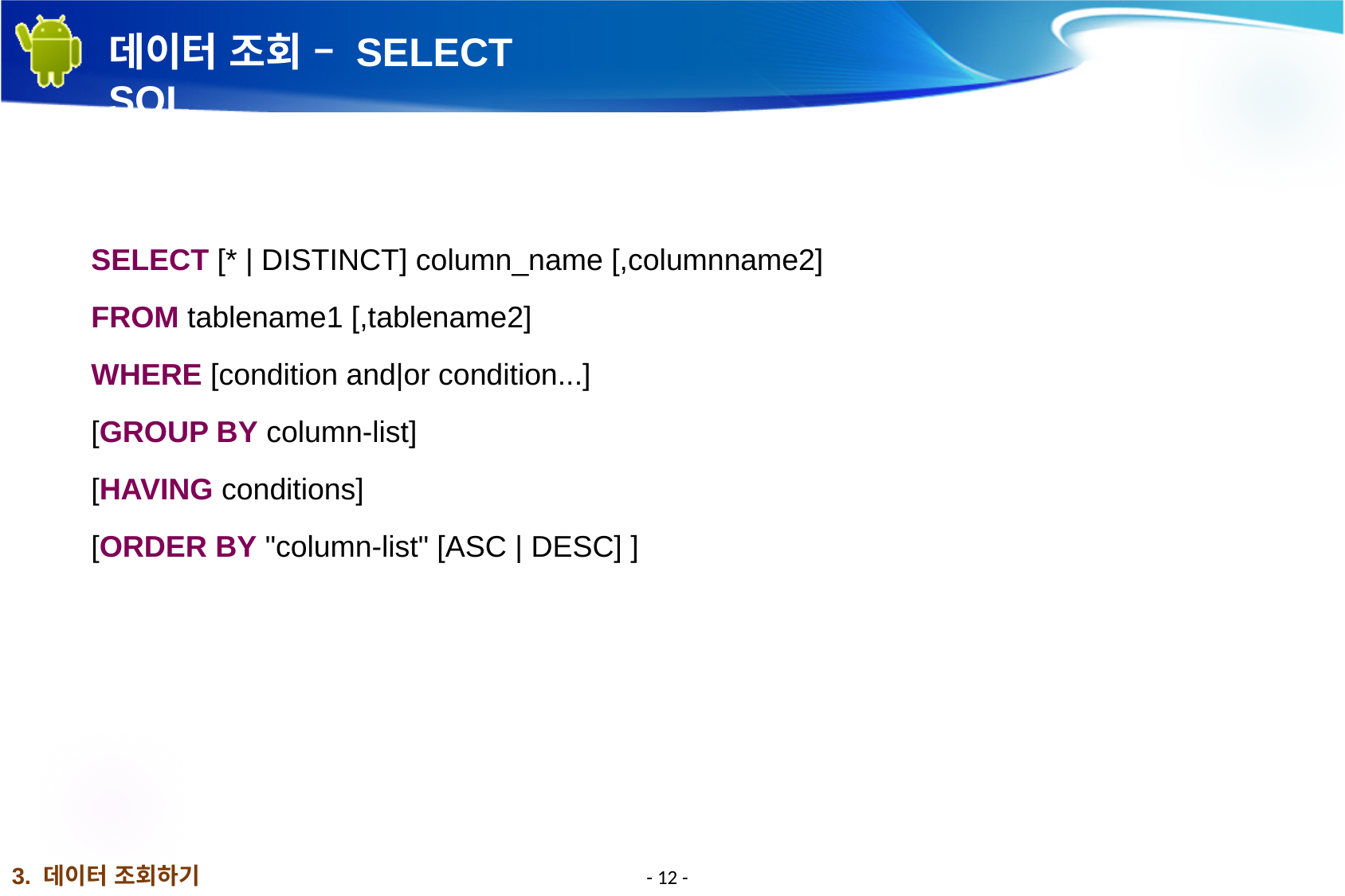

# 데이터 조회 – SELECT SQL

SELECT [* | DISTINCT] column_name [,columnname2]
FROM tablename1 [,tablename2]
WHERE [condition and|or condition...]
[GROUP BY column-list]
[HAVING conditions]
[ORDER BY "column-list" [ASC | DESC] ]

3. 데이터 조회하기